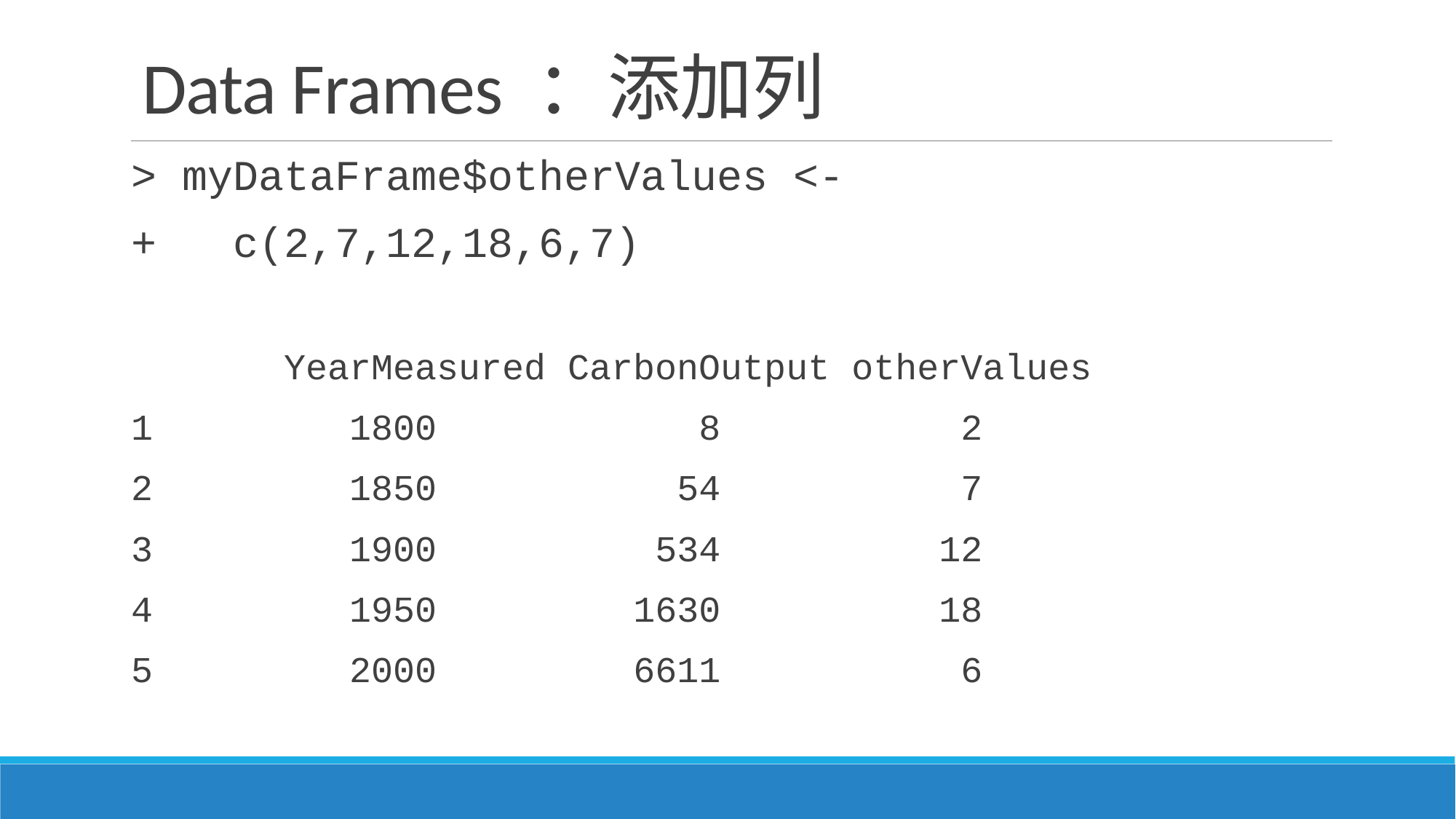

# Data Frames ：添加列
> myDataFrame$otherValues <-
+   c(2,7,12,18,6,7)

       YearMeasured CarbonOutput otherValues
1         1800            8           2
2         1850           54           7
3         1900          534          12
4         1950         1630          18
5         2000         6611           6